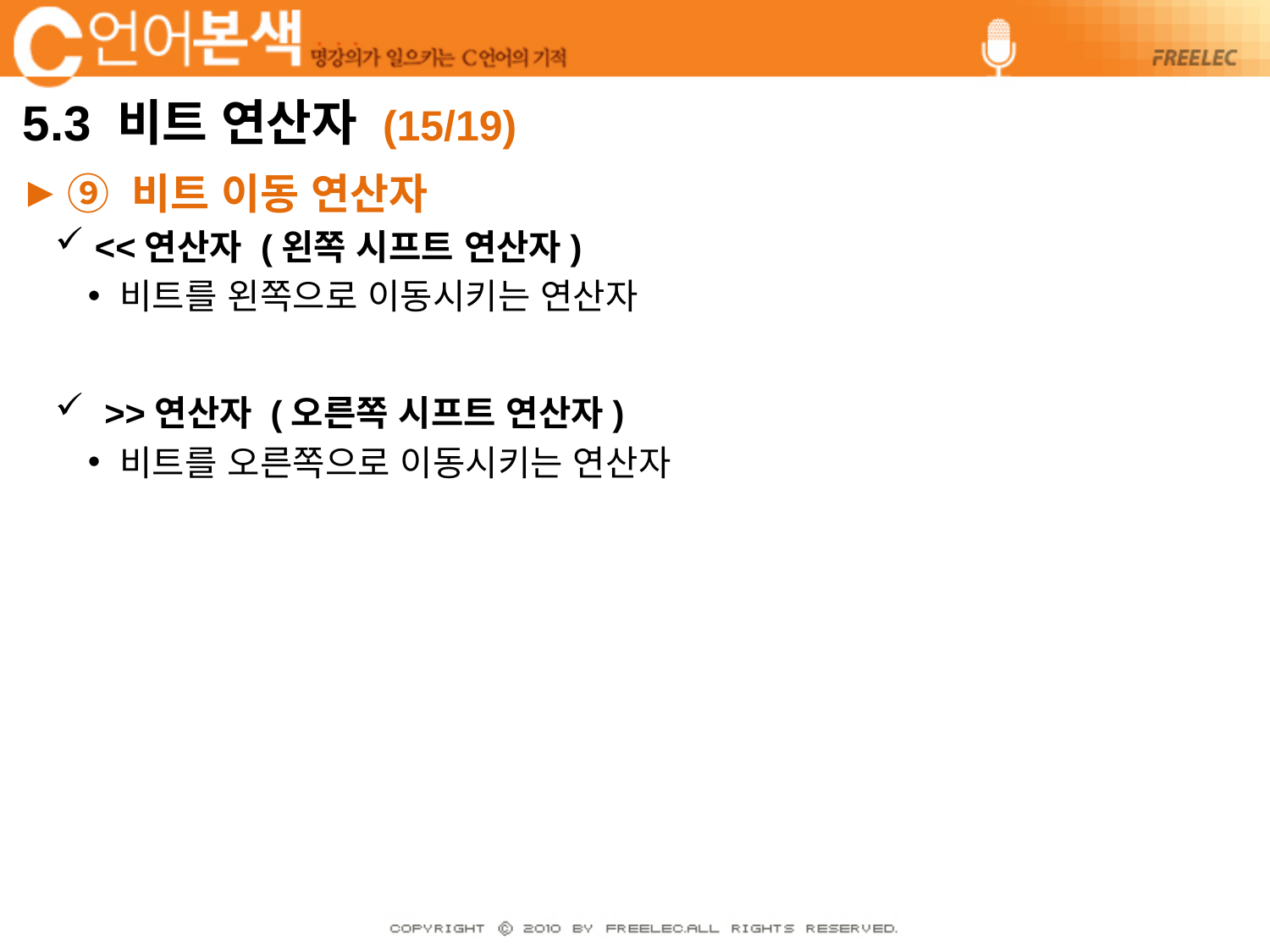

# 5.3 비트 연산자 (15/19)
⑨ 비트 이동 연산자
<<연산자 (왼쪽 시프트 연산자)
비트를 왼쪽으로 이동시키는 연산자

 >>연산자 (오른쪽 시프트 연산자)
비트를 오른쪽으로 이동시키는 연산자